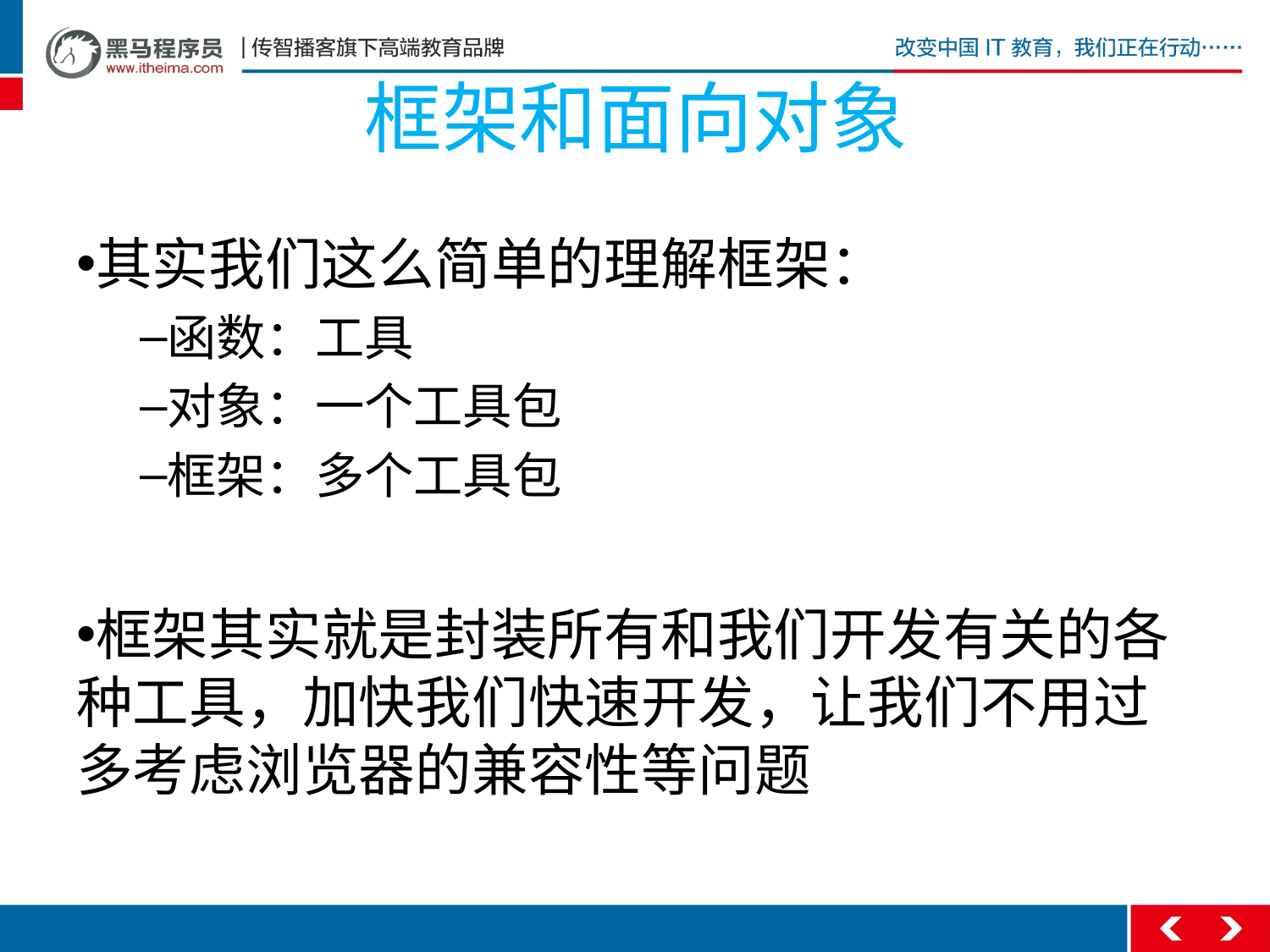

# 框架和面向对象
其实我们这么简单的理解框架：
函数：工具
对象：一个工具包
框架：多个工具包

框架其实就是封装所有和我们开发有关的各种工具，加快我们快速开发，让我们不用过多考虑浏览器的兼容性等问题